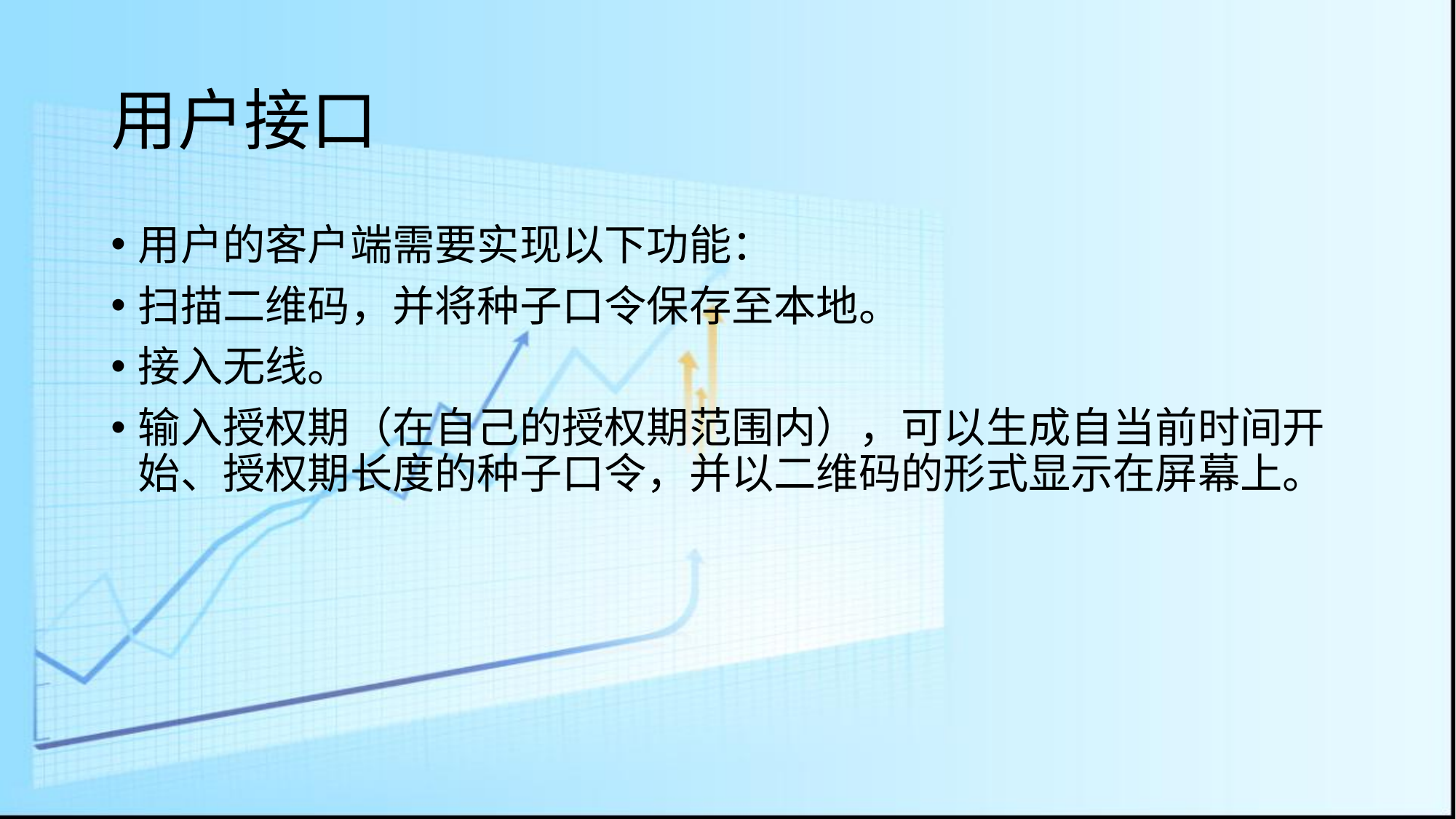

# 用户接口
用户的客户端需要实现以下功能：
扫描二维码，并将种子口令保存至本地。
接入无线。
输入授权期（在自己的授权期范围内），可以生成自当前时间开始、授权期长度的种子口令，并以二维码的形式显示在屏幕上。